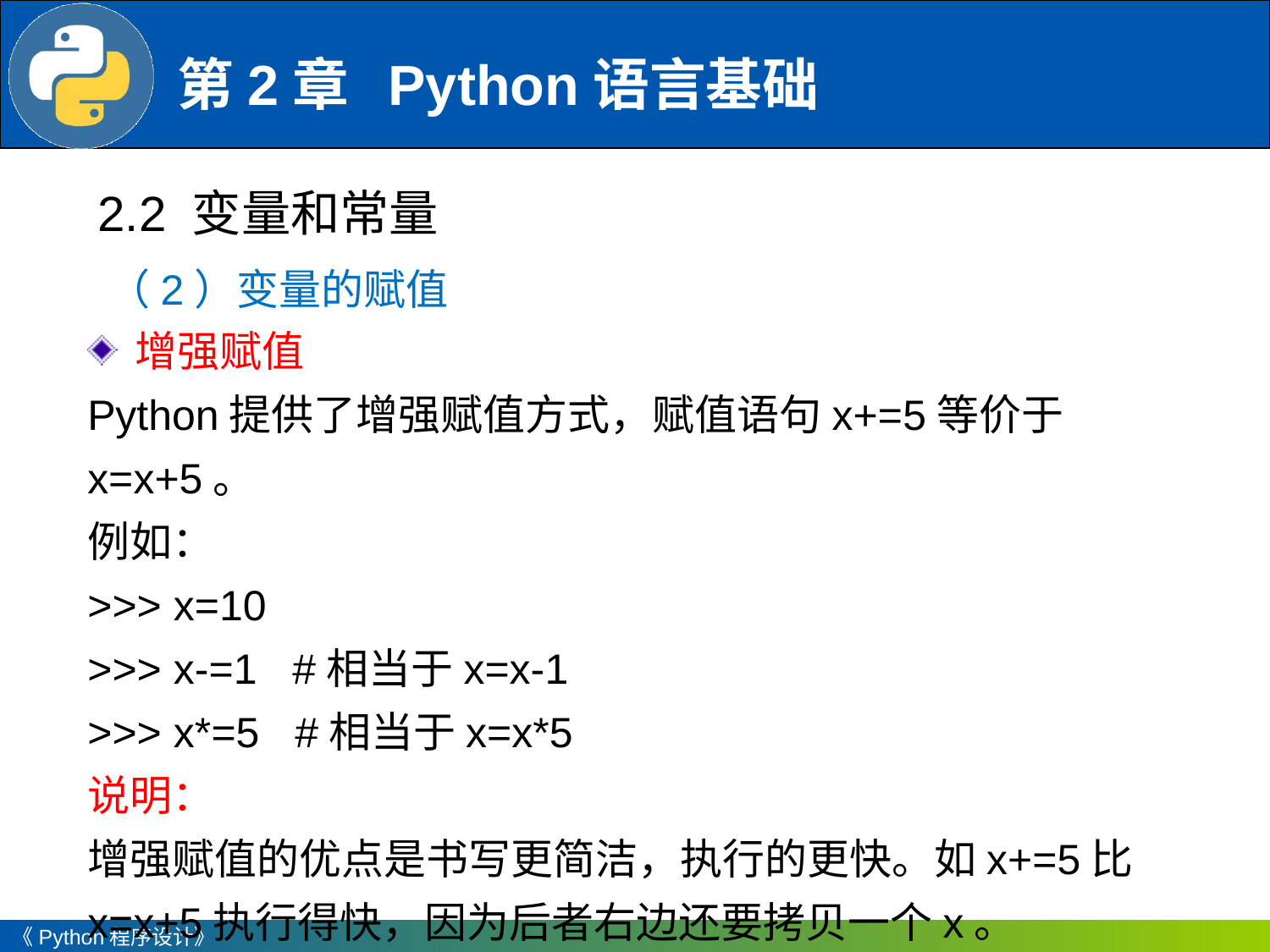

2.2 变量和常量
（2）变量的赋值
增强赋值
Python提供了增强赋值方式，赋值语句x+=5等价于x=x+5。
例如：
>>> x=10
>>> x-=1   #相当于x=x-1
>>> x*=5   #相当于x=x*5
说明：
增强赋值的优点是书写更简洁，执行的更快。如x+=5比x=x+5执行得快，因为后者右边还要拷贝一个x。